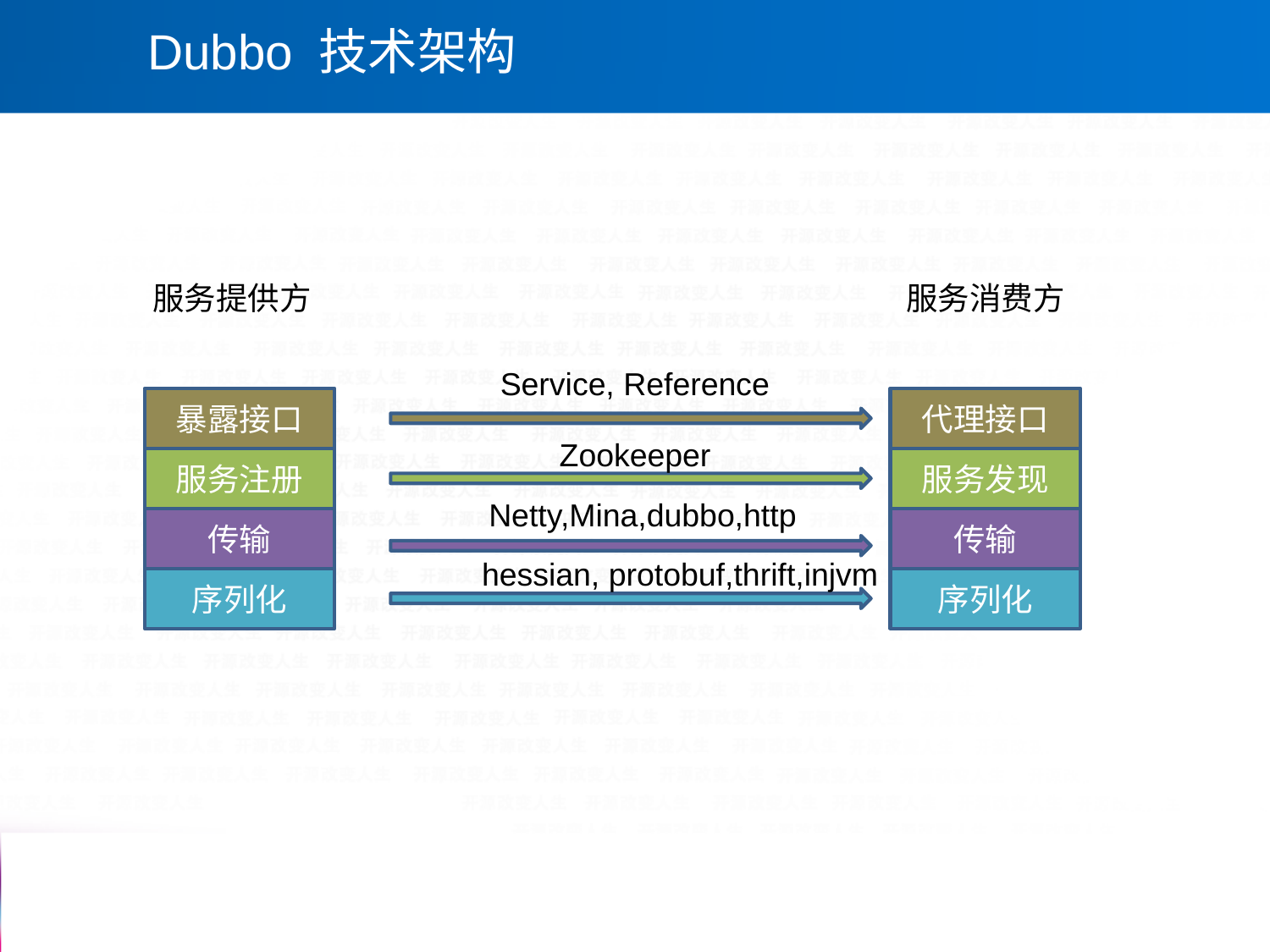

# Dubbo 技术架构
服务提供方
服务消费方
Service, Reference
暴露接口
代理接口

Zookeeper
服务注册
服务发现

Netty,Mina,dubbo,http
传输
传输

hessian, protobuf,thrift,injvm
序列化
序列化